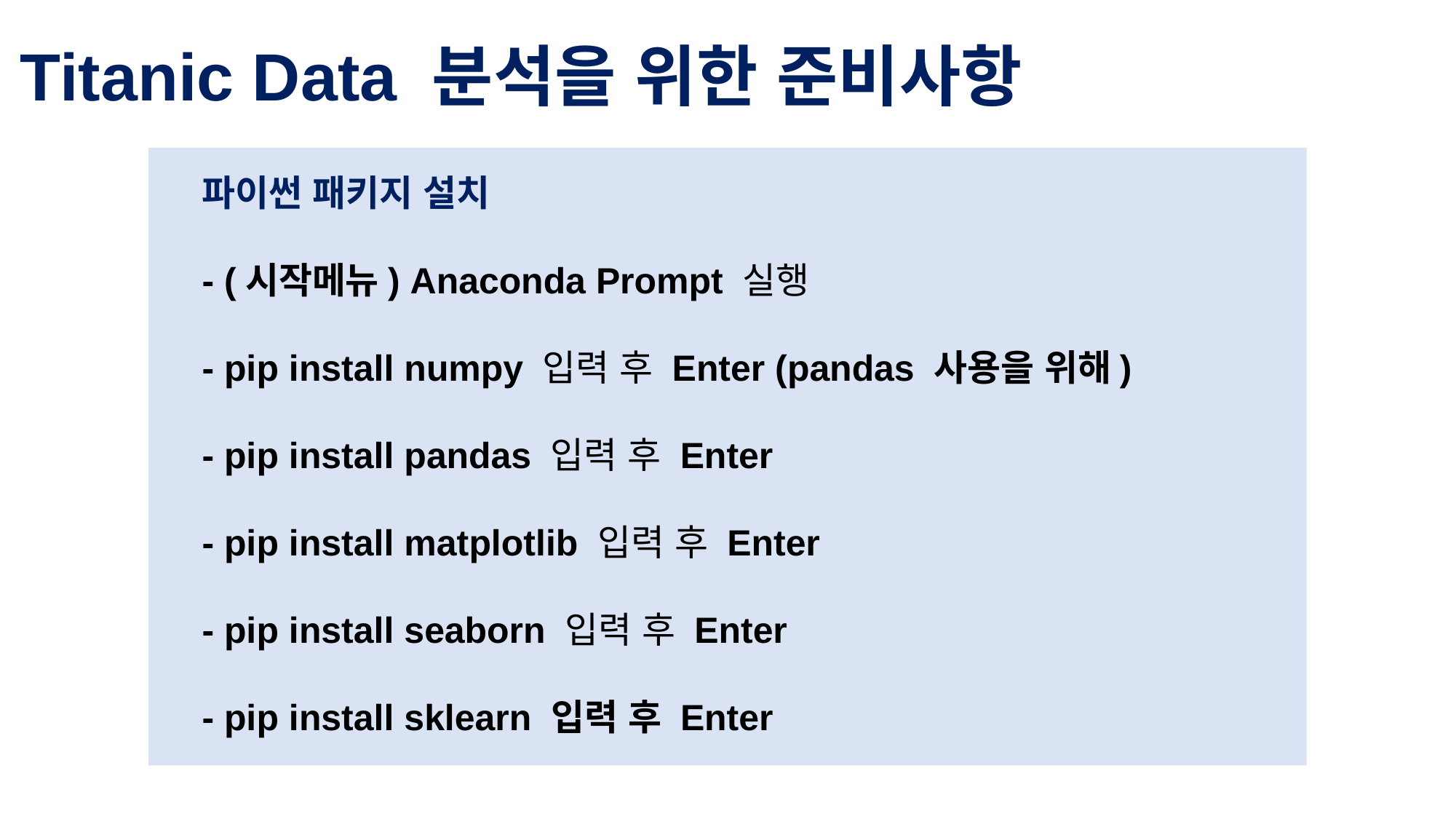

# Titanic Data 분석을 위한 준비사항

파이썬 패키지 설치

- (시작메뉴) Anaconda Prompt 실행

- pip install numpy 입력 후 Enter (pandas 사용을 위해)

- pip install pandas 입력 후 Enter

- pip install matplotlib 입력 후 Enter

- pip install seaborn 입력 후 Enter

- pip install sklearn 입력 후 Enter